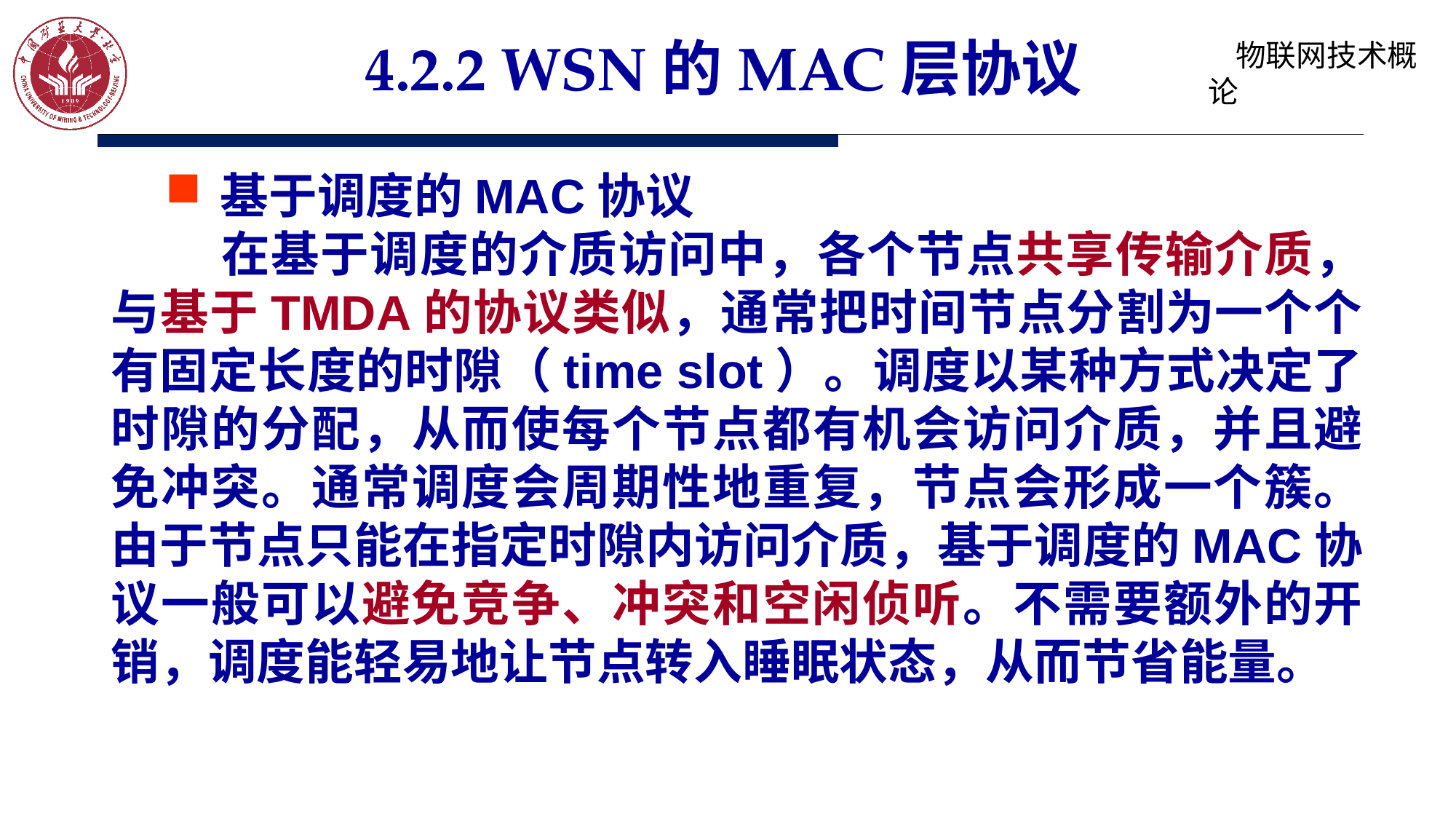

# 4.2.2 WSN的MAC层协议
基于调度的MAC协议
	在基于调度的介质访问中，各个节点共享传输介质，与基于TMDA的协议类似，通常把时间节点分割为一个个有固定长度的时隙（time slot）。调度以某种方式决定了时隙的分配，从而使每个节点都有机会访问介质，并且避免冲突。通常调度会周期性地重复，节点会形成一个簇。由于节点只能在指定时隙内访问介质，基于调度的MAC协议一般可以避免竞争、冲突和空闲侦听。不需要额外的开销，调度能轻易地让节点转入睡眠状态，从而节省能量。